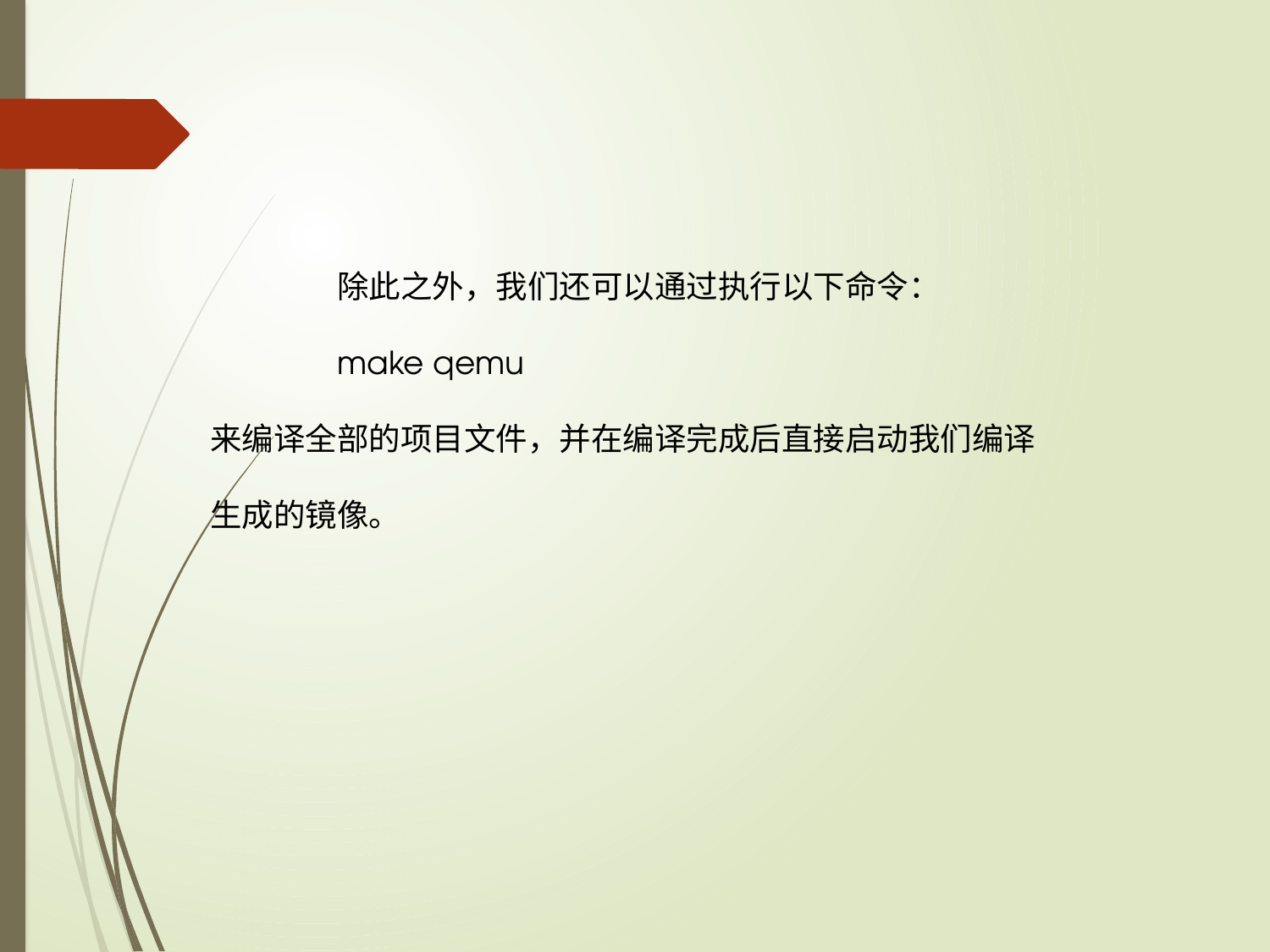

除此之外，我们还可以通过执行以下命令：
	make qemu
来编译全部的项目文件，并在编译完成后直接启动我们编译生成的镜像。